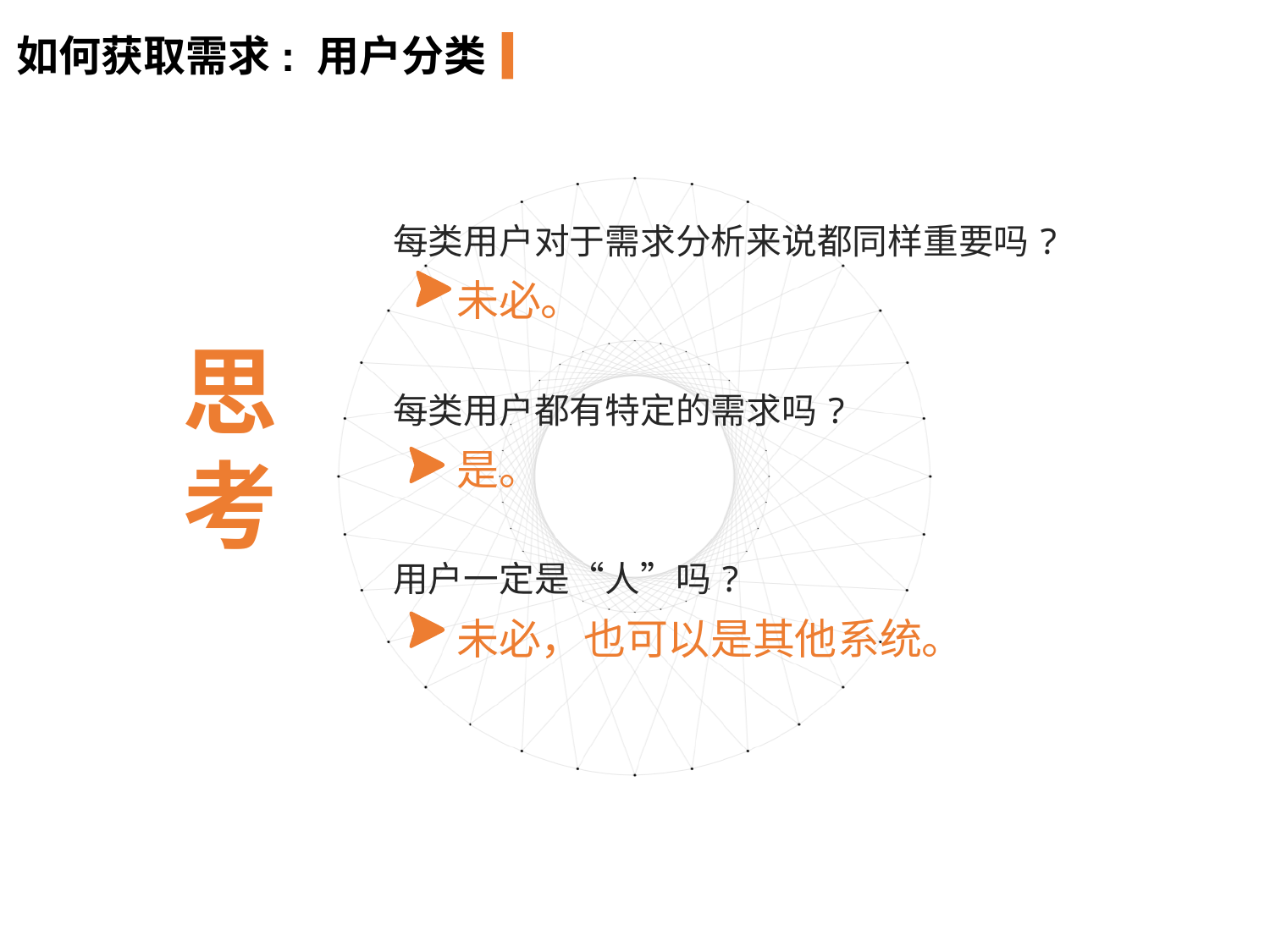

如何获取需求: 用户分类

每类用户对于需求分析来说都同样重要吗?
未必。

每类用户都有特定的需求吗?
是。

用户一定是“人”吗?
未必，也可以是其他系统。

思
考